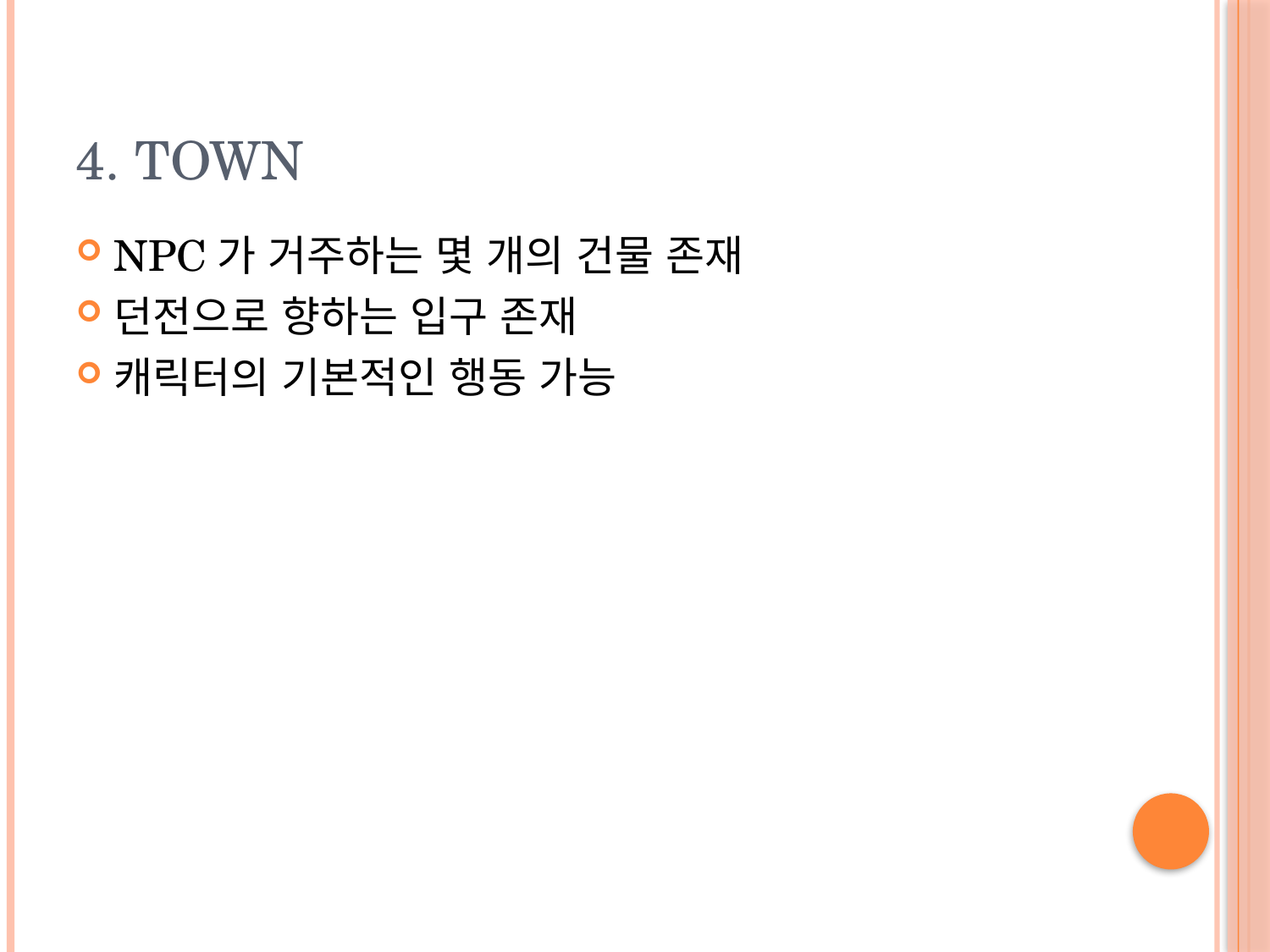

# 4. Town
NPC가 거주하는 몇 개의 건물 존재
던전으로 향하는 입구 존재
캐릭터의 기본적인 행동 가능